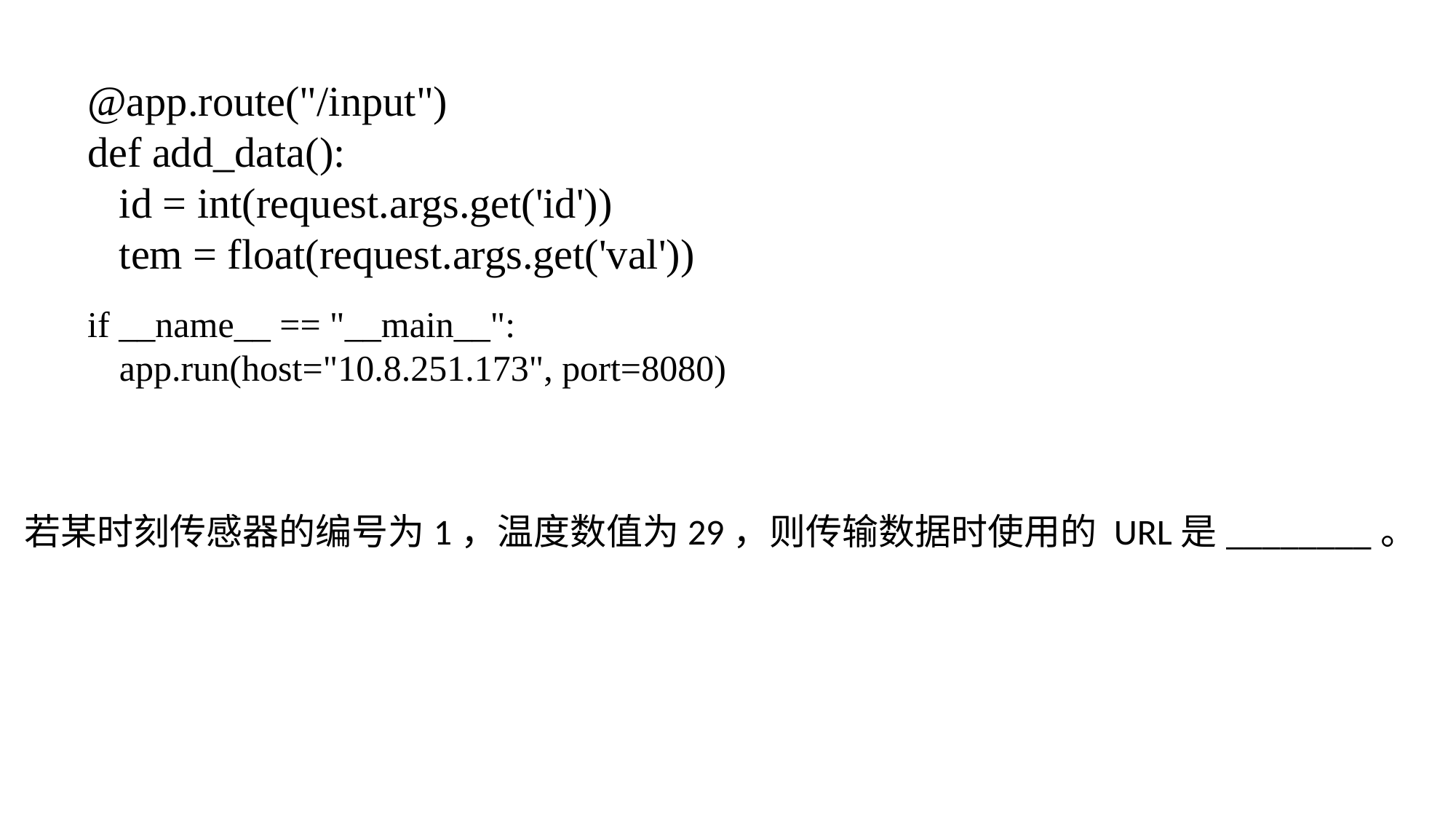

@app.route("/input")
def add_data():
id = int(request.args.get('id'))
tem = float(request.args.get('val'))
if __name__ == "__main__":
app.run(host="10.8.251.173", port=8080)
若某时刻传感器的编号为1，温度数值为29，则传输数据时使用的 URL是________。